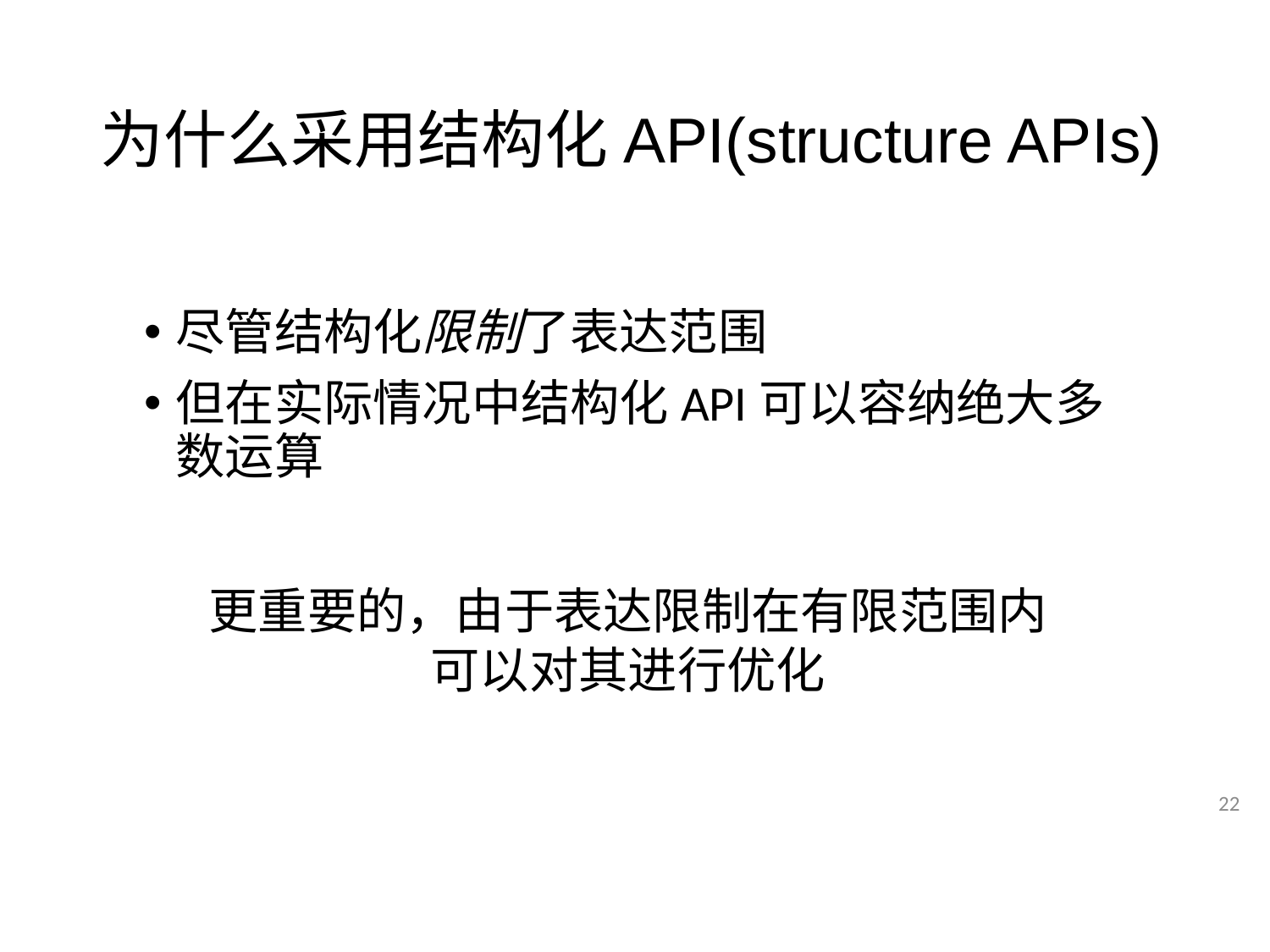

# 为什么采用结构化API(structure APIs)
尽管结构化限制了表达范围
但在实际情况中结构化API可以容纳绝大多数运算
更重要的，由于表达限制在有限范围内
可以对其进行优化
22